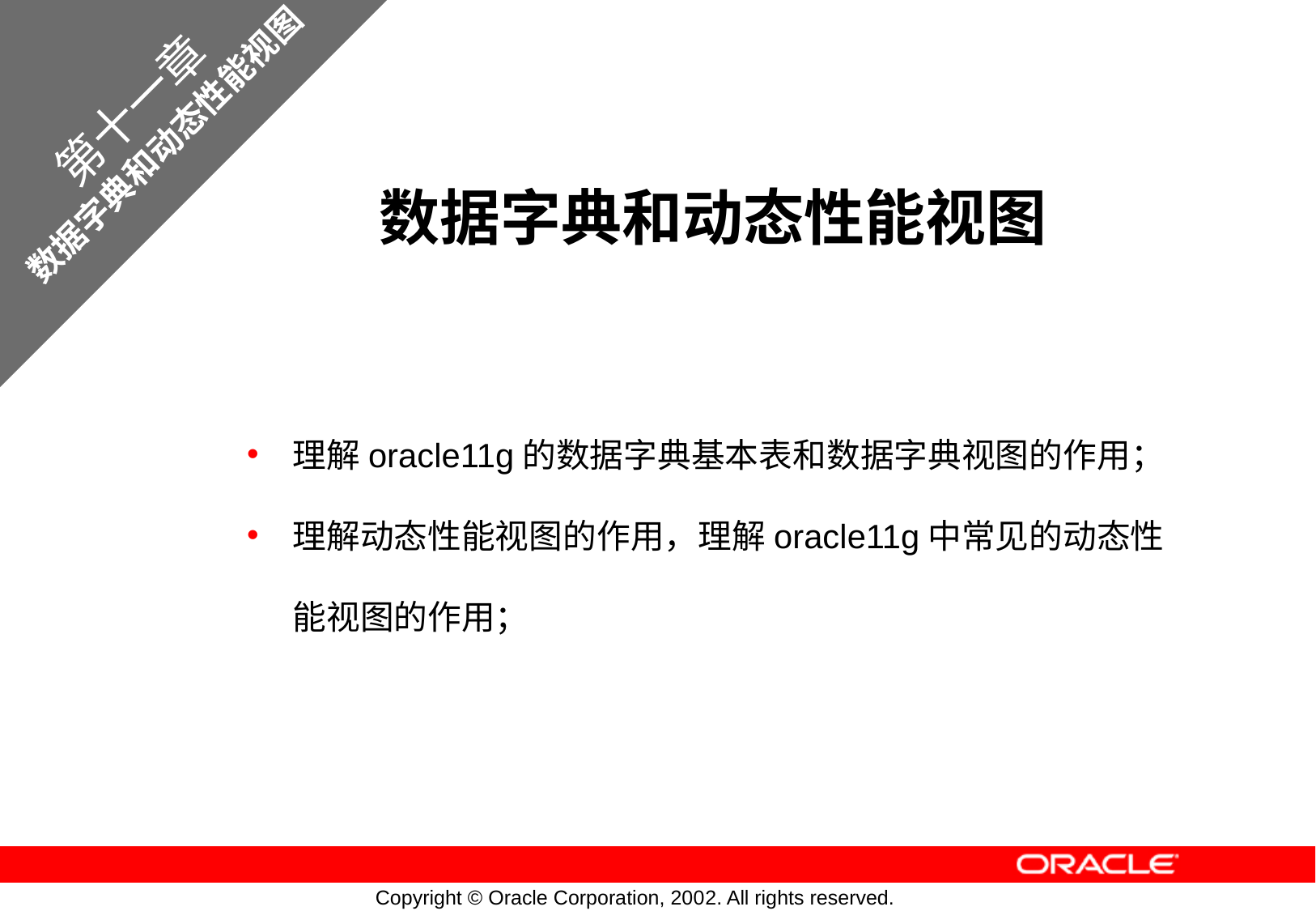

第十一章
数据字典和动态性能视图
数据字典和动态性能视图
理解oracle11g的数据字典基本表和数据字典视图的作用；
理解动态性能视图的作用，理解oracle11g中常见的动态性能视图的作用；